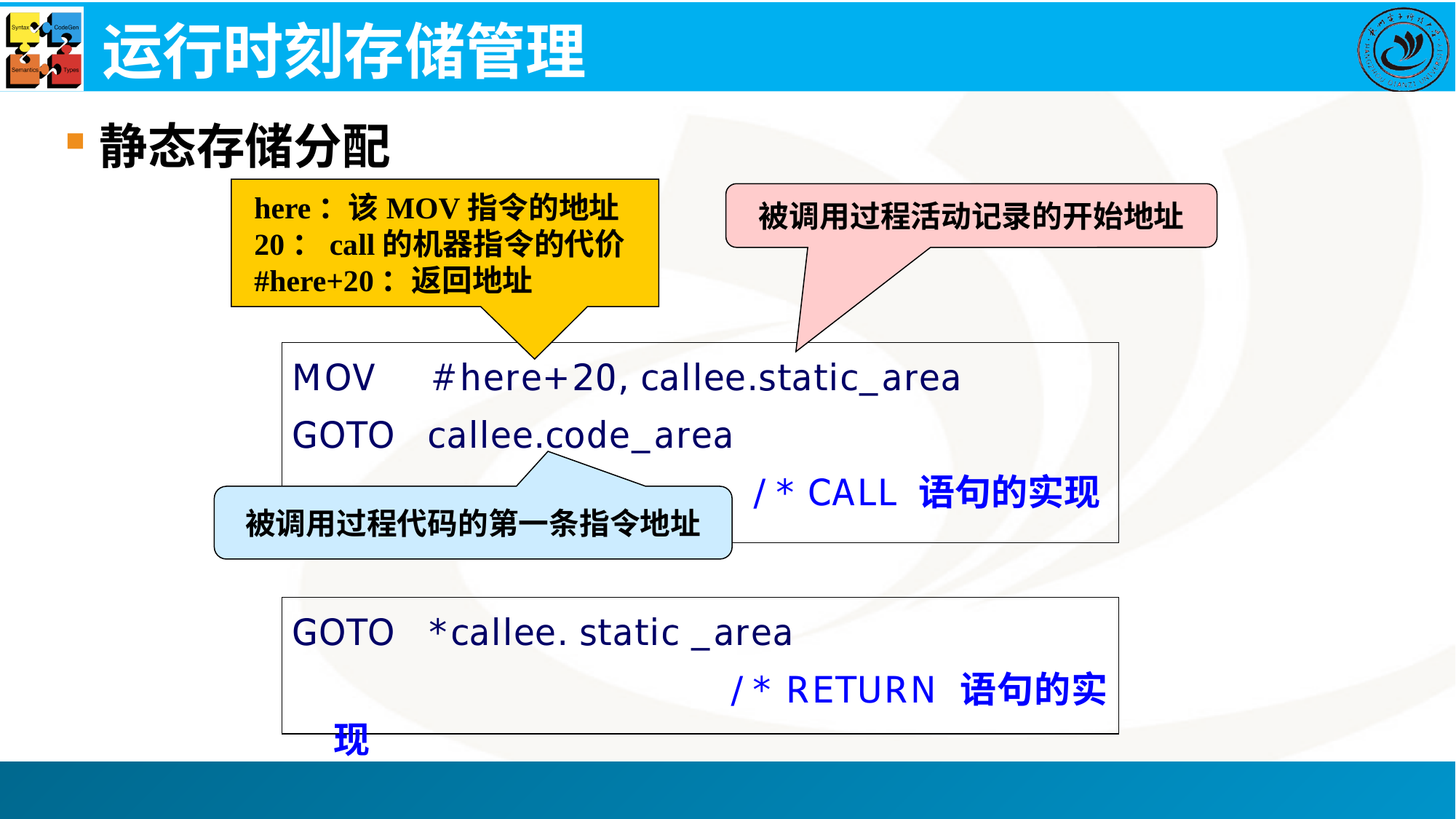

# 运行时刻存储管理
静态存储分配
here：该MOV指令的地址
20：call的机器指令的代价
#here+20：返回地址
被调用过程活动记录的开始地址
MOV     #here+20, callee.static_area
GOTO   callee.code_area
                                           /* CALL 语句的实现
被调用过程代码的第一条指令地址
GOTO   *callee. static _area
                                      /* RETURN 语句的实现
10